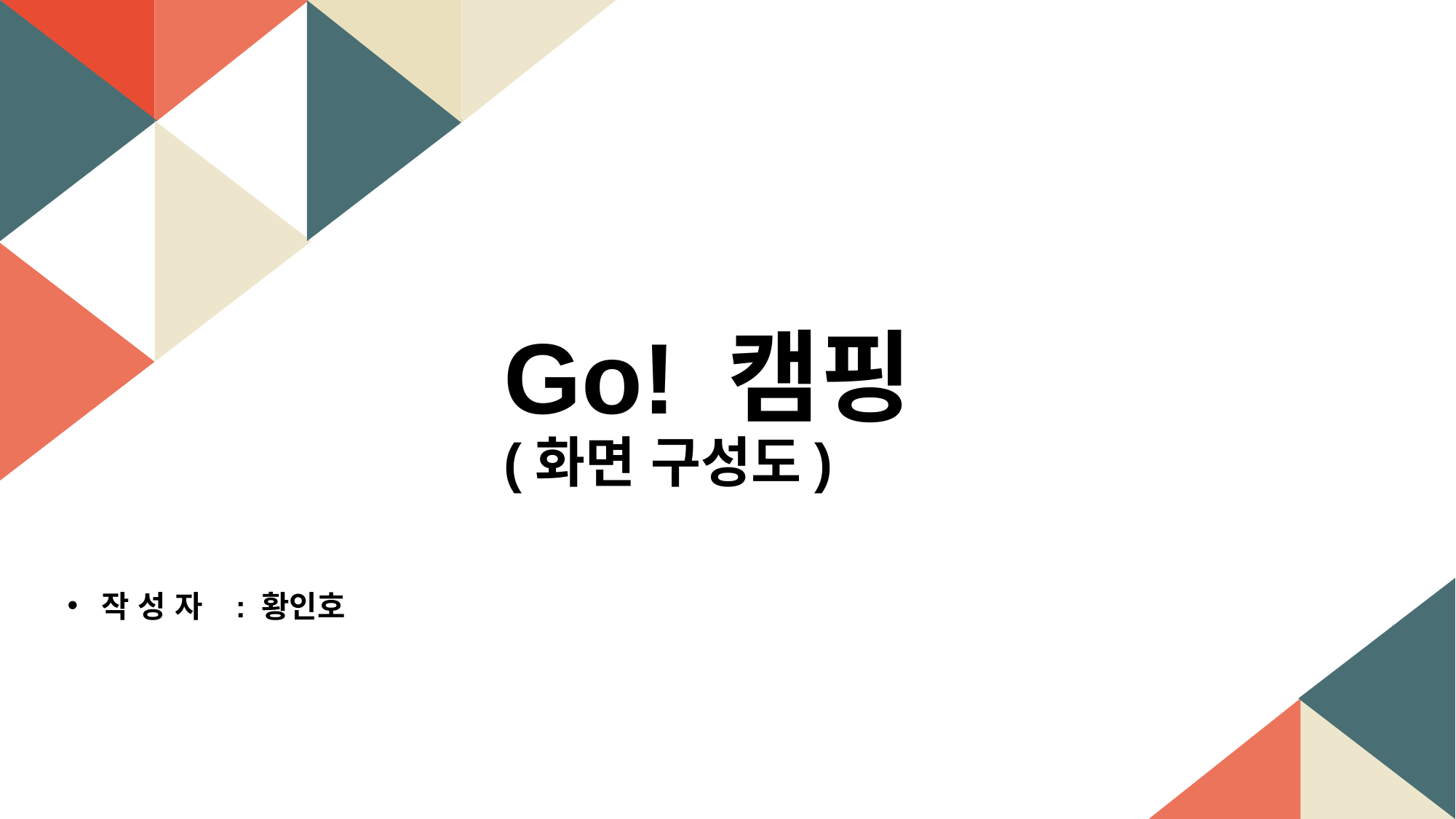

Go! 캠핑
(화면 구성도)

작 성 자   : 황인호